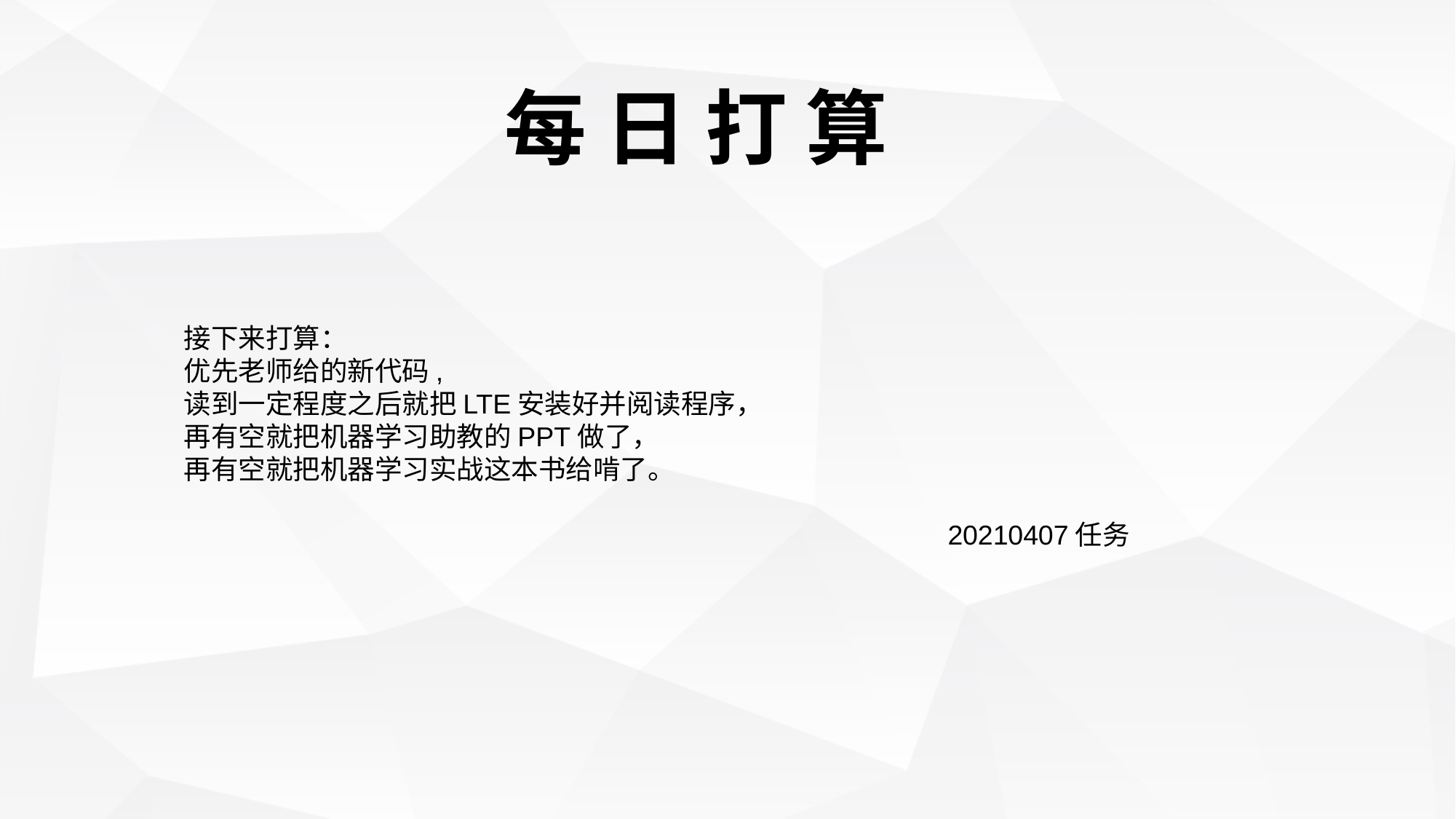

每 日 打 算
接下来打算：
优先老师给的新代码,
读到一定程度之后就把LTE安装好并阅读程序，
再有空就把机器学习助教的PPT做了，
再有空就把机器学习实战这本书给啃了。
																	20210407任务